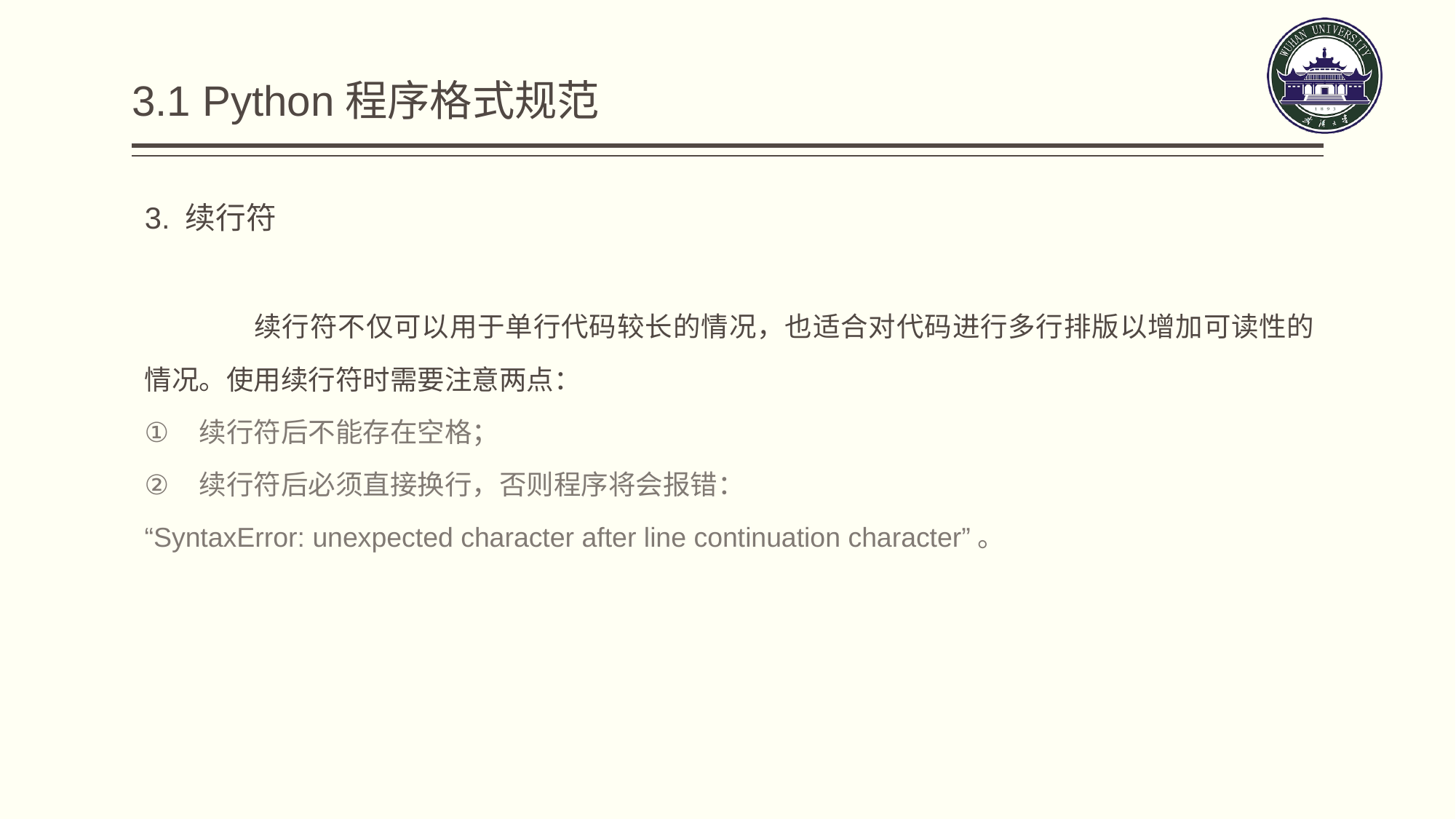

3.1 Python程序格式规范
3. 续行符
	续行符不仅可以用于单行代码较长的情况，也适合对代码进行多行排版以增加可读性的情况。使用续行符时需要注意两点：
续行符后不能存在空格；
续行符后必须直接换行，否则程序将会报错：
“SyntaxError: unexpected character after line continuation character”。